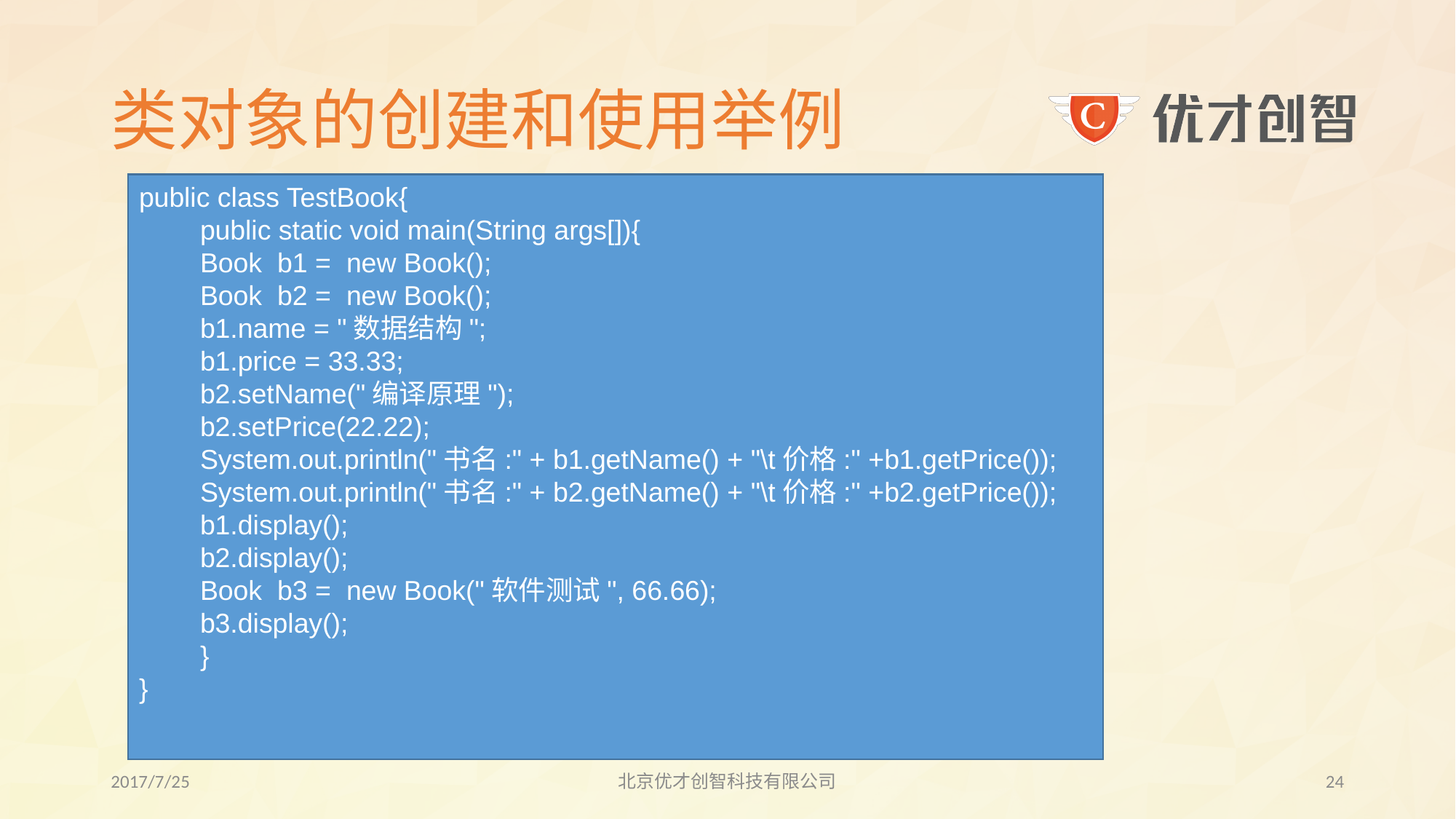

# 类对象的创建和使用举例
public class TestBook{
        public static void main(String args[]){
        Book  b1 =  new Book();
        Book  b2 =  new Book();
        b1.name = "数据结构";
        b1.price = 33.33;
        b2.setName("编译原理");
        b2.setPrice(22.22);
        System.out.println("书名:" + b1.getName() + "\t价格:" +b1.getPrice());
        System.out.println("书名:" + b2.getName() + "\t价格:" +b2.getPrice());
        b1.display();
        b2.display();
        Book  b3 =  new Book("软件测试", 66.66);
        b3.display();
        }
}
2017/7/25
北京优才创智科技有限公司
24